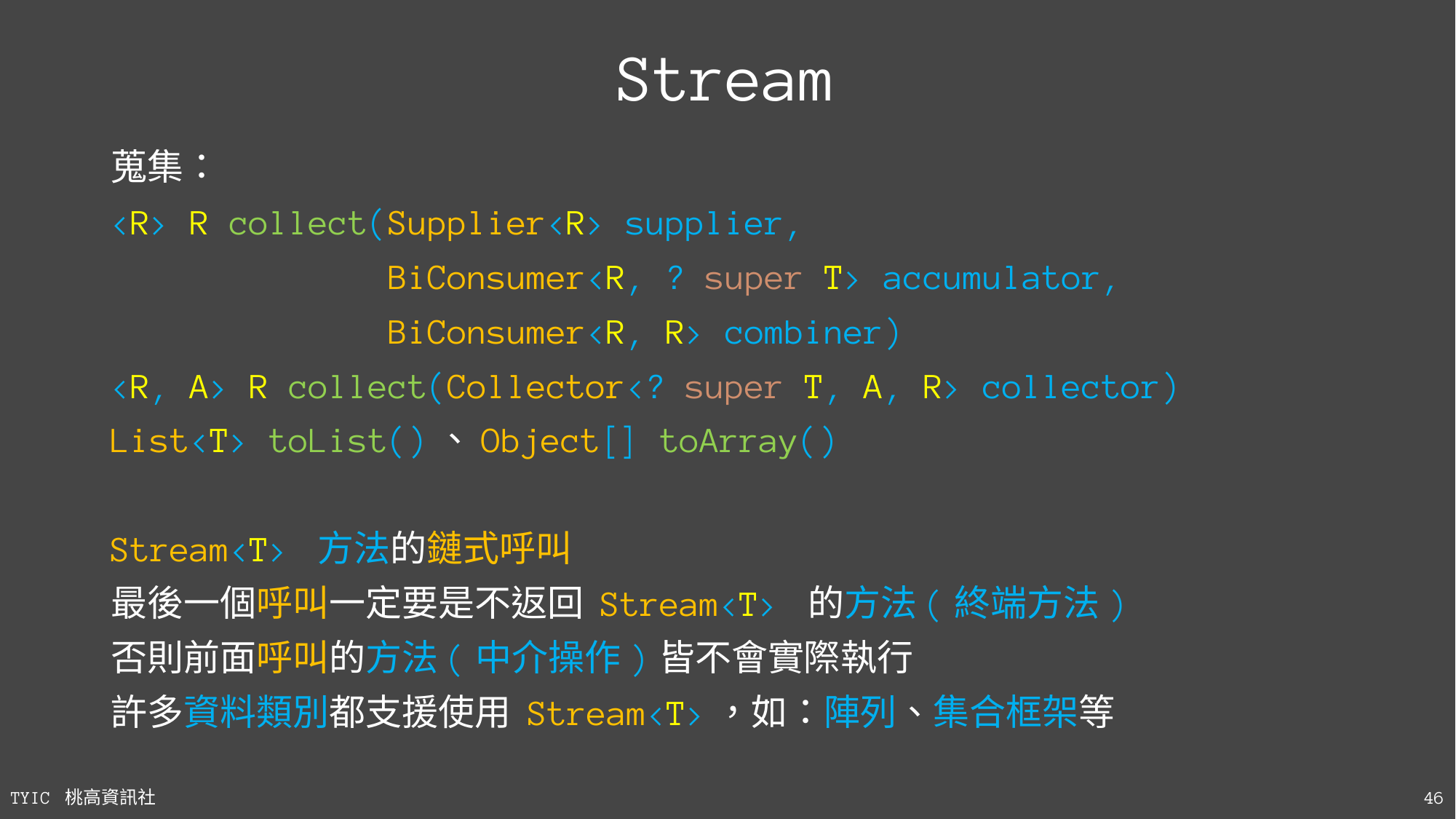

# Stream
蒐集：
<R> R collect(Supplier<R> supplier,
              BiConsumer<R, ? super T> accumulator,
              BiConsumer<R, R> combiner)
<R, A> R collect(Collector<? super T, A, R> collector)
List<T> toList()、Object[] toArray()

Stream<T> 方法的鏈式呼叫
最後一個呼叫一定要是不返回 Stream<T> 的方法(終端方法)
否則前面呼叫的方法(中介操作)皆不會實際執行
許多資料類別都支援使用 Stream<T>，如：陣列、集合框架等